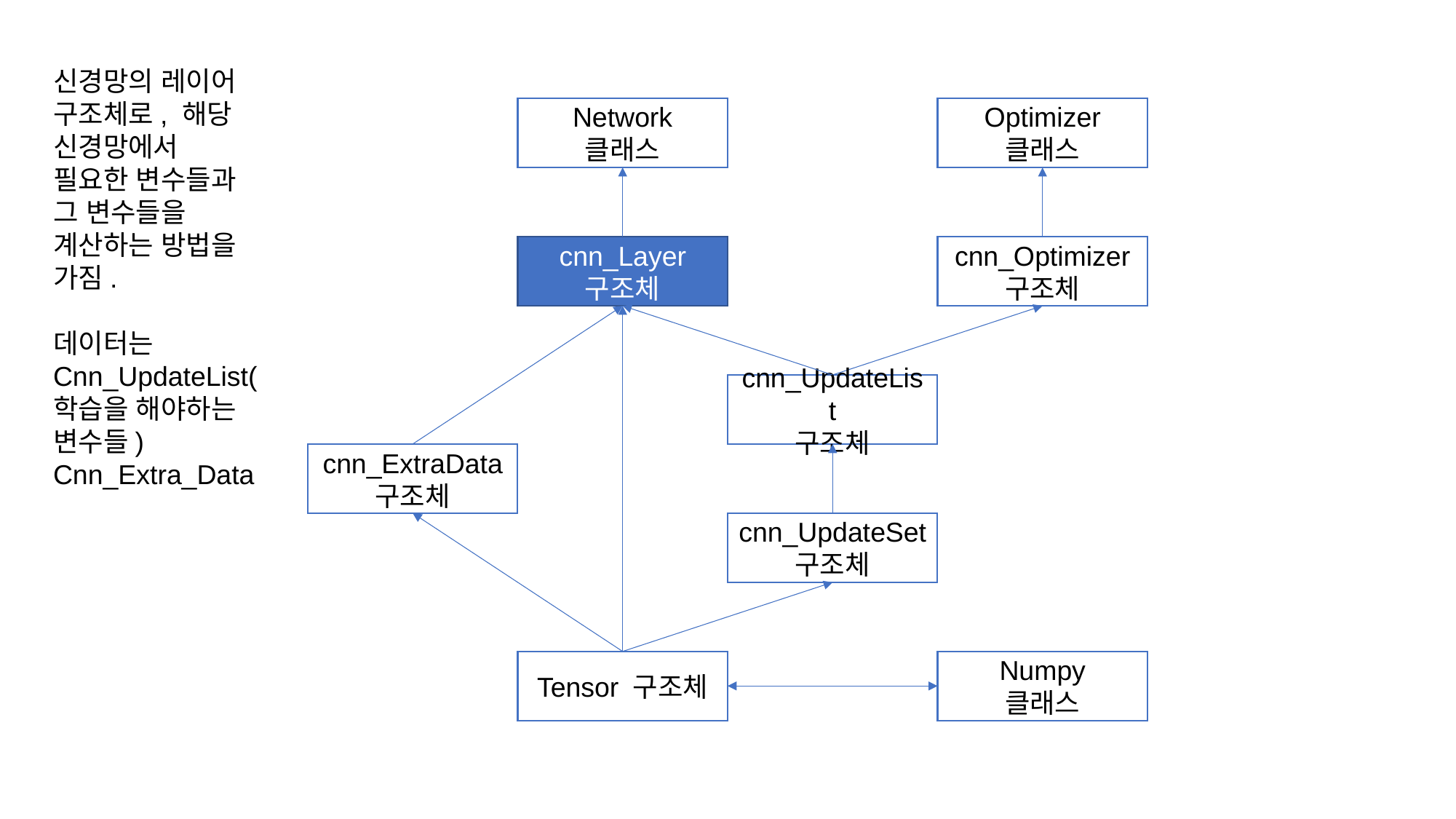

신경망의 레이어 구조체로, 해당 신경망에서 필요한 변수들과 그 변수들을 계산하는 방법을 가짐.

데이터는
Cnn_UpdateList(학습을 해야하는 변수들)
Cnn_Extra_Data
Network
클래스
Optimizer
클래스
Network
클래스
Optimizer
클래스
cnn_Optimizer
구조체
cnn_Layer
구조체
cnn_UpdateList
구조체
cnn_ExtraData
구조체
cnn_UpdateSet
구조체
Tensor 구조체
Numpy
클래스
Numpy
클래스